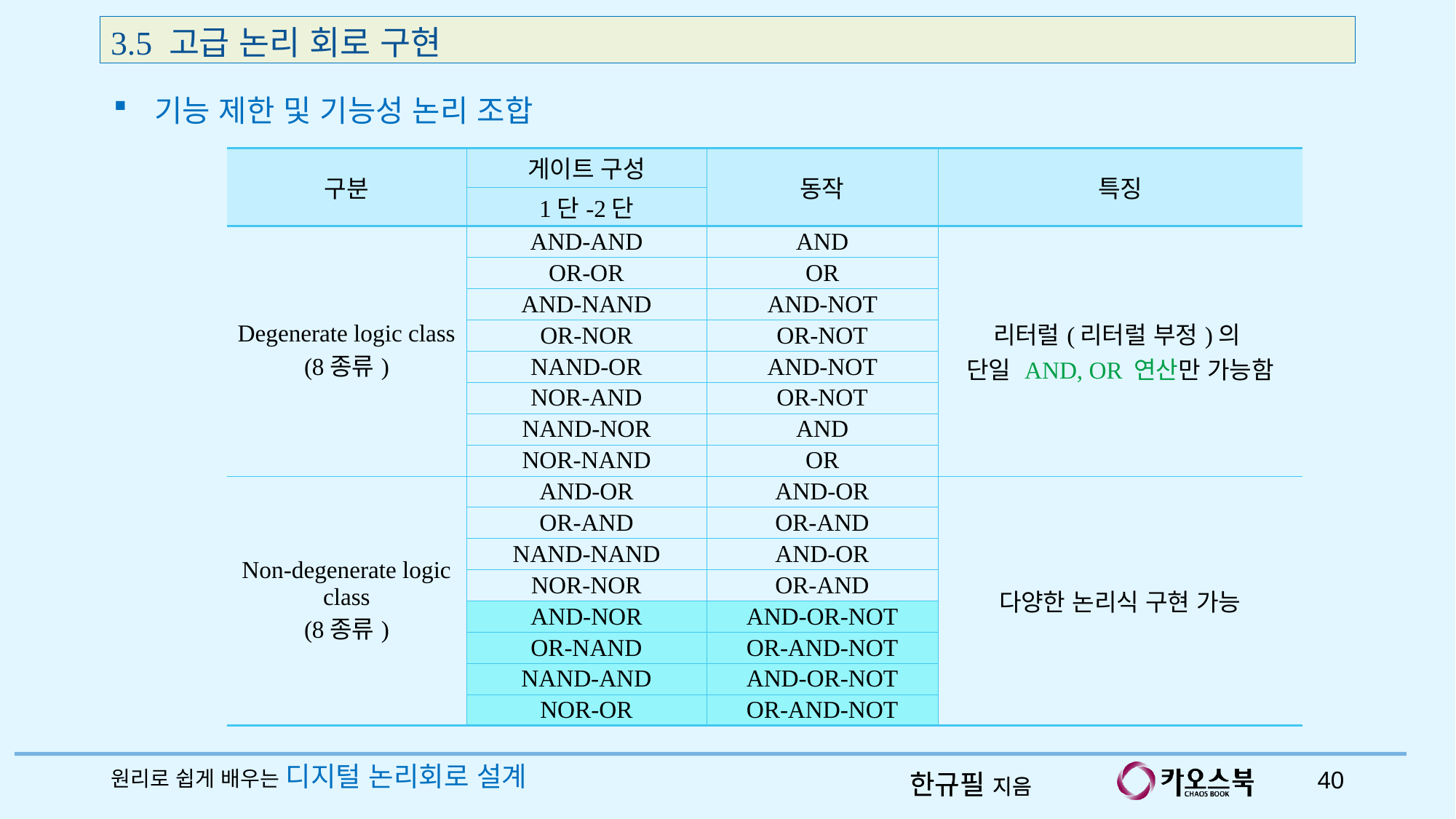

3.5 고급 논리 회로 구현
기능 제한 및 기능성 논리 조합
| 구분 | 게이트 구성 | 동작 | 특징 |
| --- | --- | --- | --- |
|  | 1단-2단 |  |  |
| Degenerate logic class (8종류) | AND-AND | AND | 리터럴(리터럴 부정)의 단일 AND, OR 연산만 가능함 |
|  | OR-OR | OR |  |
|  | AND-NAND | AND-NOT |  |
|  | OR-NOR | OR-NOT |  |
|  | NAND-OR | AND-NOT |  |
|  | NOR-AND | OR-NOT |  |
|  | NAND-NOR | AND |  |
|  | NOR-NAND | OR |  |
| Non-degenerate logic class (8종류) | AND-OR | AND-OR | 다양한 논리식 구현 가능 |
|  | OR-AND | OR-AND |  |
|  | NAND-NAND | AND-OR |  |
|  | NOR-NOR | OR-AND |  |
|  | AND-NOR | AND-OR-NOT |  |
|  | OR-NAND | OR-AND-NOT |  |
|  | NAND-AND | AND-OR-NOT |  |
|  | NOR-OR | OR-AND-NOT |  |
원리로 쉽게 배우는 디지털 논리회로 설계
40